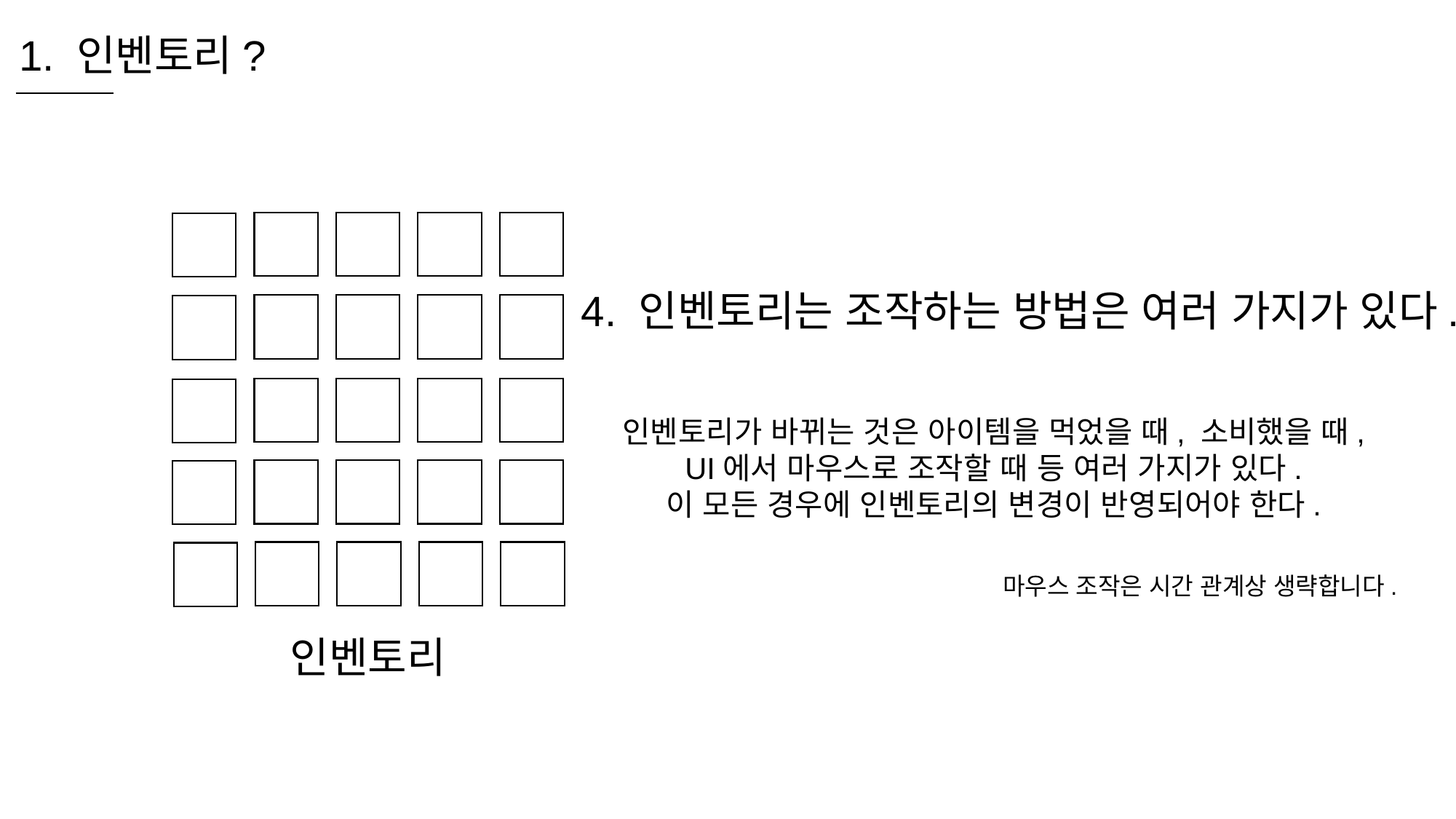

1. 인벤토리?

4. 인벤토리는 조작하는 방법은 여러 가지가 있다.
인벤토리가 바뀌는 것은 아이템을 먹었을 때, 소비했을 때,
UI에서 마우스로 조작할 때 등 여러 가지가 있다.
이 모든 경우에 인벤토리의 변경이 반영되어야 한다.
마우스 조작은 시간 관계상 생략합니다.
인벤토리